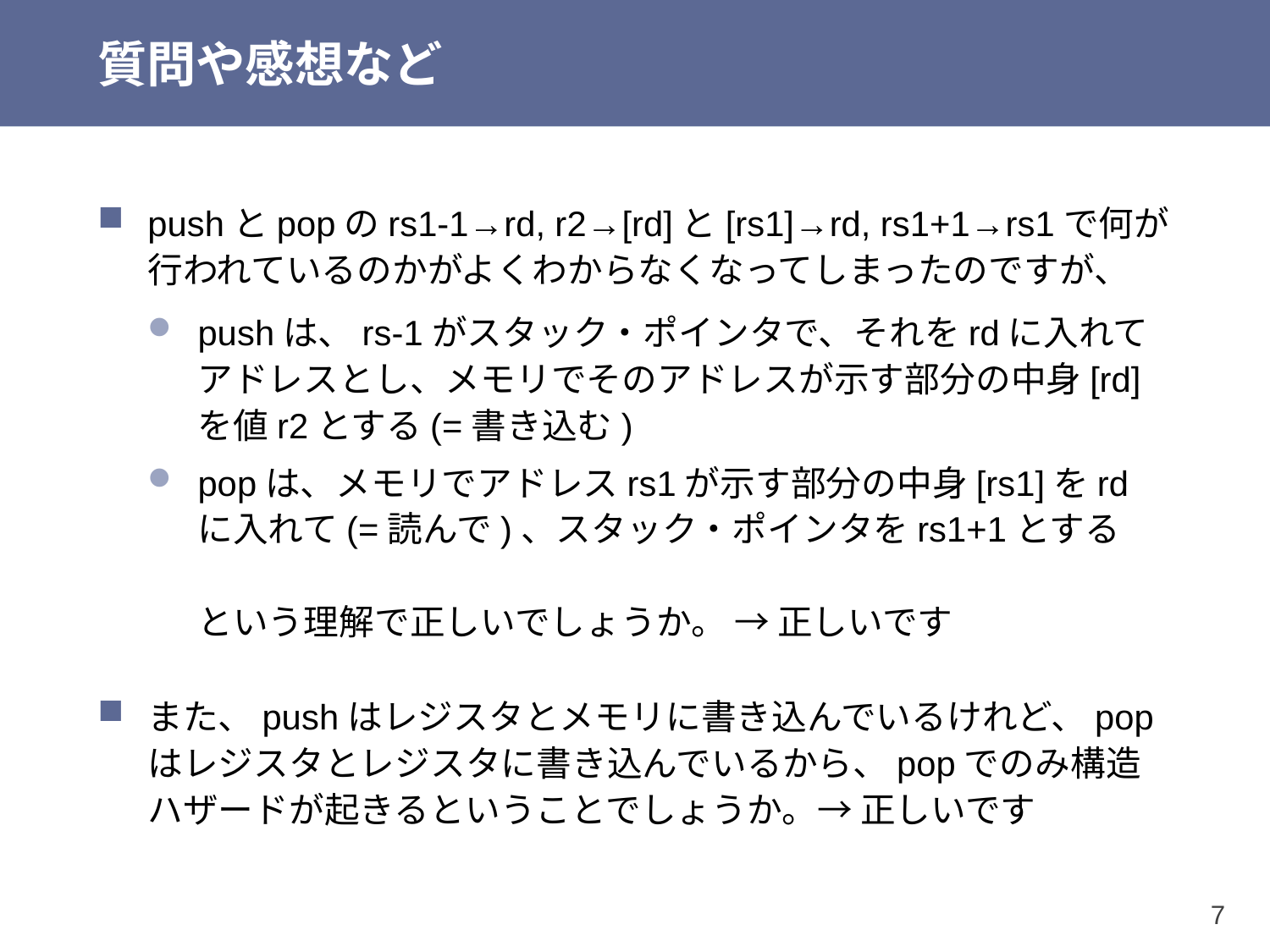

# 質問や感想など
pushとpopのrs1-1→rd, r2→[rd]と[rs1]→rd, rs1+1→rs1で何が行われているのかがよくわからなくなってしまったのですが、
pushは、rs-1がスタック・ポインタで、それをrdに入れてアドレスとし、メモリでそのアドレスが示す部分の中身[rd]を値r2とする(=書き込む)
popは、メモリでアドレスrs1が示す部分の中身[rs1]をrdに入れて(=読んで)、スタック・ポインタをrs1+1とする
という理解で正しいでしょうか。 → 正しいです
また、pushはレジスタとメモリに書き込んでいるけれど、popはレジスタとレジスタに書き込んでいるから、popでのみ構造ハザードが起きるということでしょうか。→ 正しいです